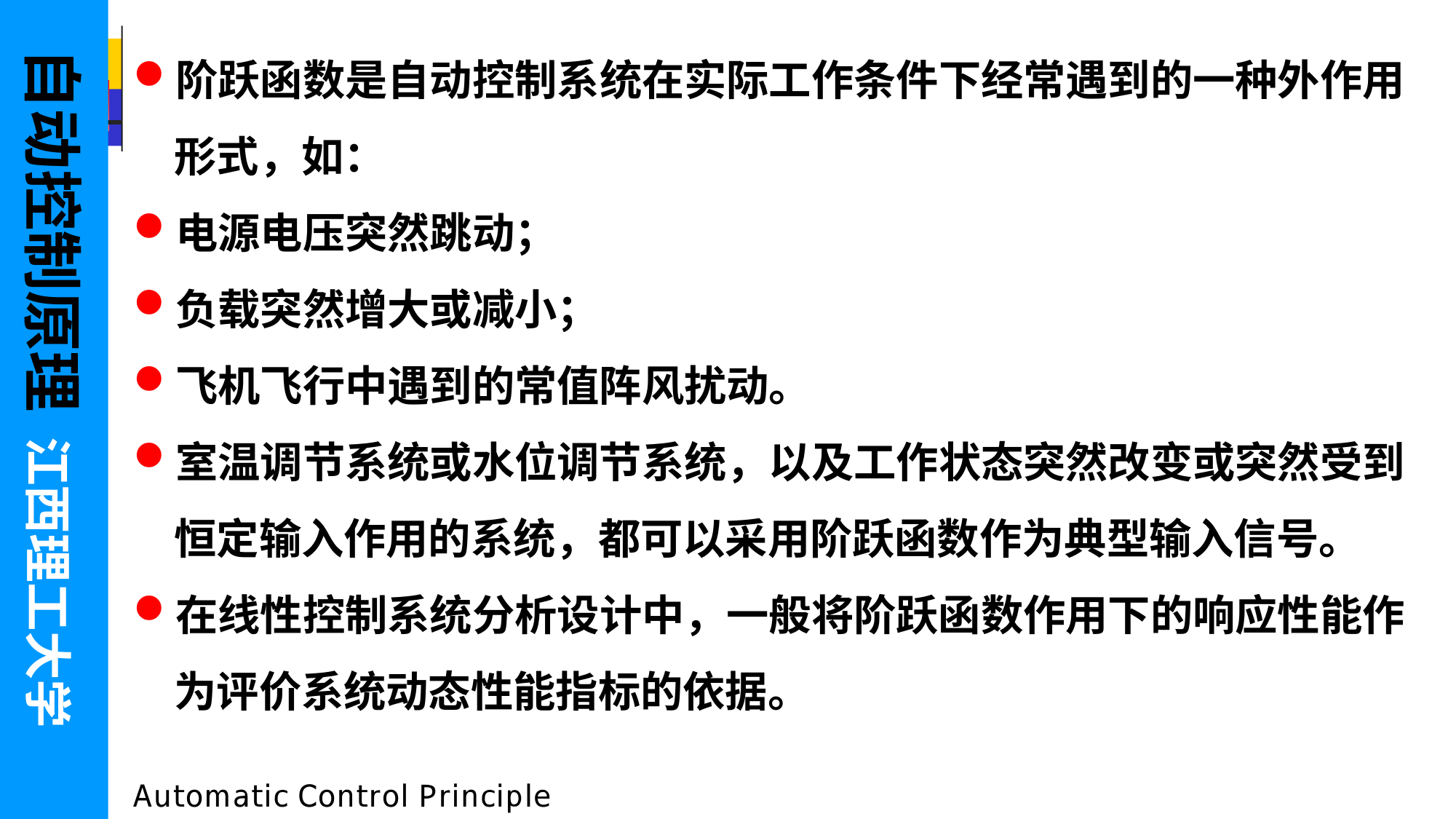

自动控制原理  江西理工大学

阶跃函数是自动控制系统在实际工作条件下经常遇到的一种外作用形式，如：
电源电压突然跳动；
负载突然增大或减小；
飞机飞行中遇到的常值阵风扰动。
室温调节系统或水位调节系统，以及工作状态突然改变或突然受到恒定输入作用的系统，都可以采用阶跃函数作为典型输入信号。
在线性控制系统分析设计中，一般将阶跃函数作用下的响应性能作为评价系统动态性能指标的依据。
Automatic Control Principle